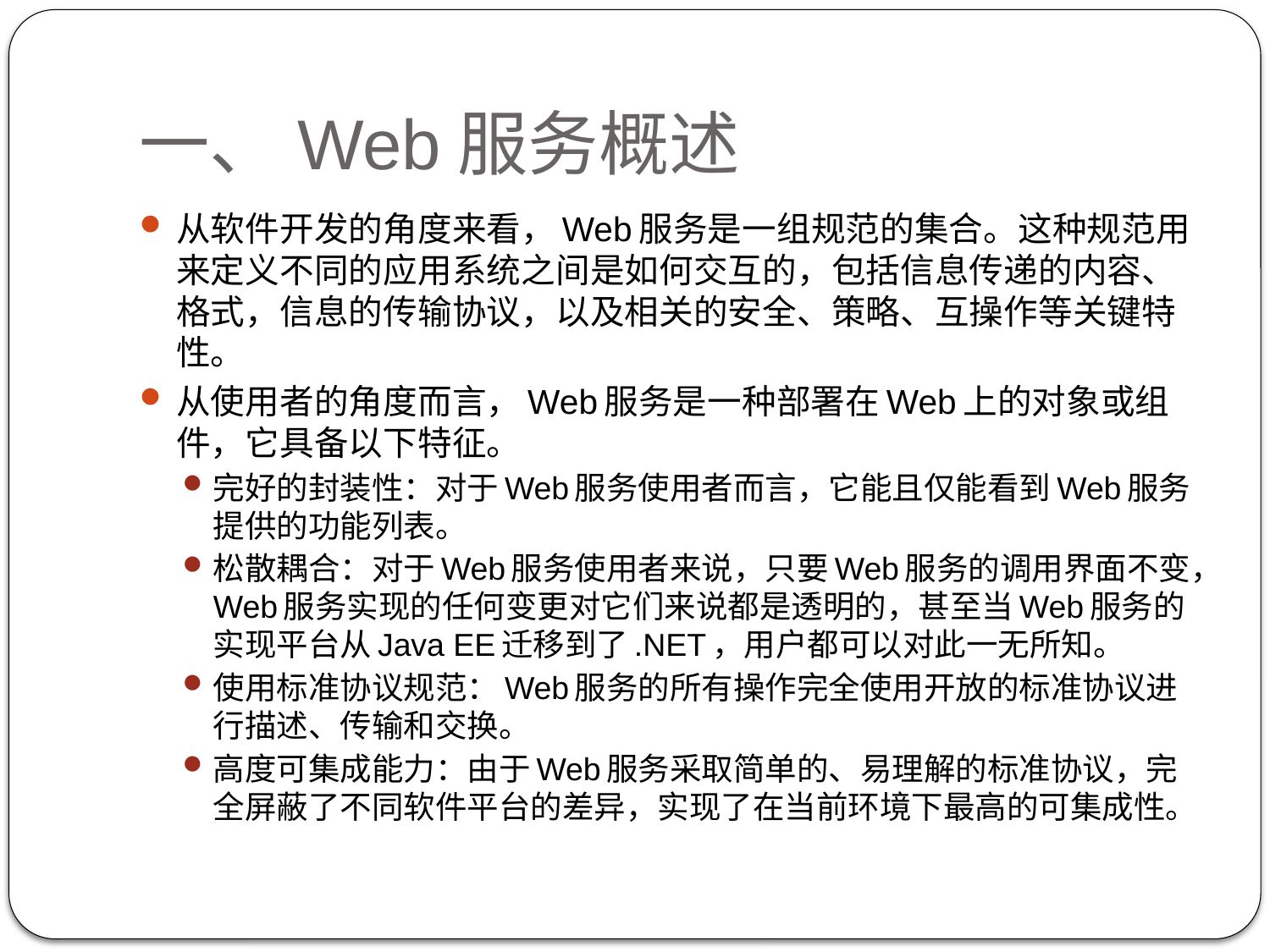

# 一、Web服务概述
从软件开发的角度来看，Web服务是一组规范的集合。这种规范用来定义不同的应用系统之间是如何交互的，包括信息传递的内容、格式，信息的传输协议，以及相关的安全、策略、互操作等关键特性。
从使用者的角度而言，Web服务是一种部署在Web上的对象或组件，它具备以下特征。
完好的封装性：对于Web服务使用者而言，它能且仅能看到Web服务提供的功能列表。
松散耦合：对于Web服务使用者来说，只要Web服务的调用界面不变，Web服务实现的任何变更对它们来说都是透明的，甚至当Web服务的实现平台从Java EE迁移到了.NET，用户都可以对此一无所知。
使用标准协议规范：Web服务的所有操作完全使用开放的标准协议进行描述、传输和交换。
高度可集成能力：由于Web服务采取简单的、易理解的标准协议，完全屏蔽了不同软件平台的差异，实现了在当前环境下最高的可集成性。